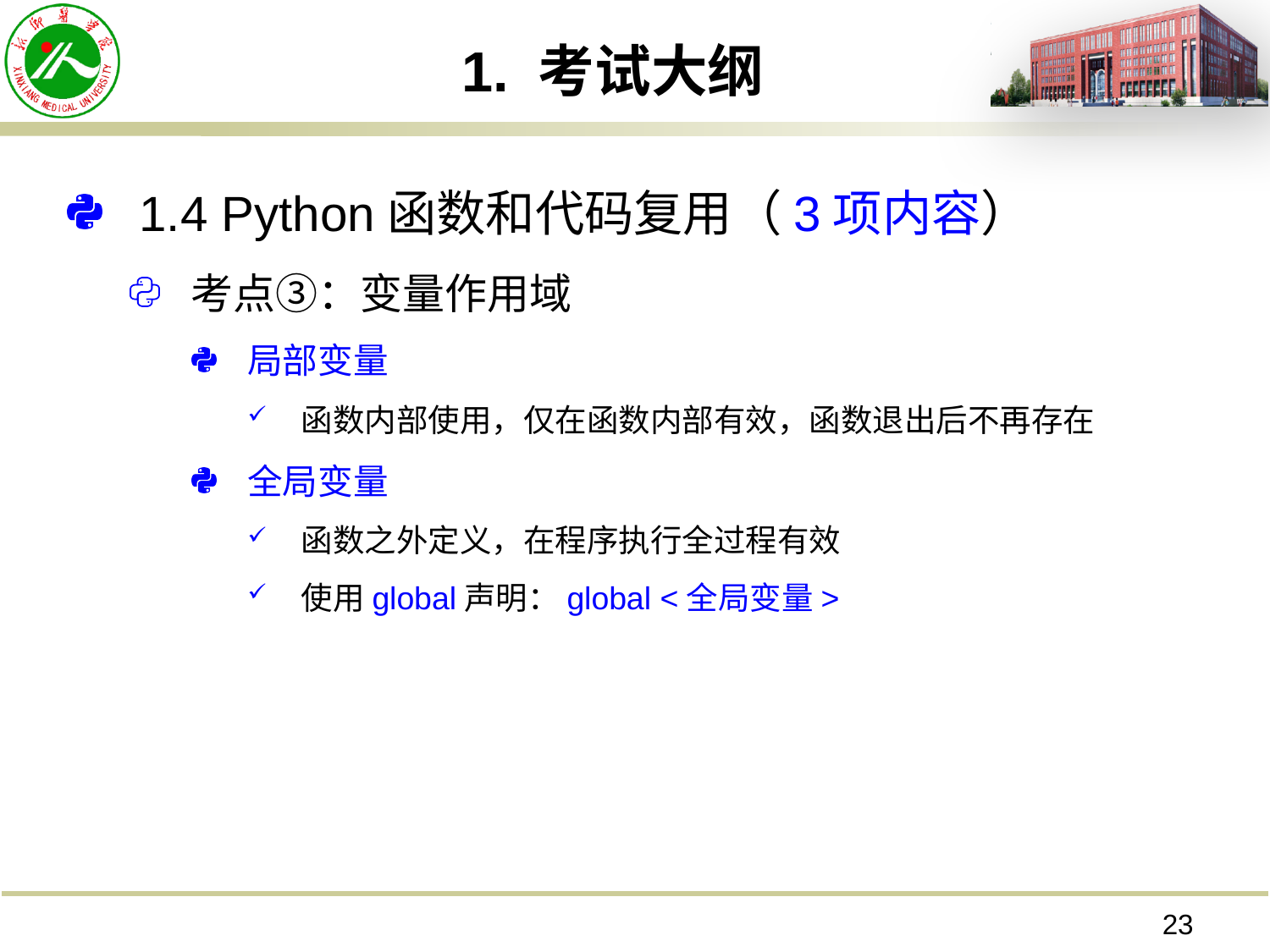

# 1. 考试大纲
1.4 Python函数和代码复用（3项内容）
考点③：变量作用域
局部变量
函数内部使用，仅在函数内部有效，函数退出后不再存在
全局变量
函数之外定义，在程序执行全过程有效
使用global声明：global <全局变量>
23